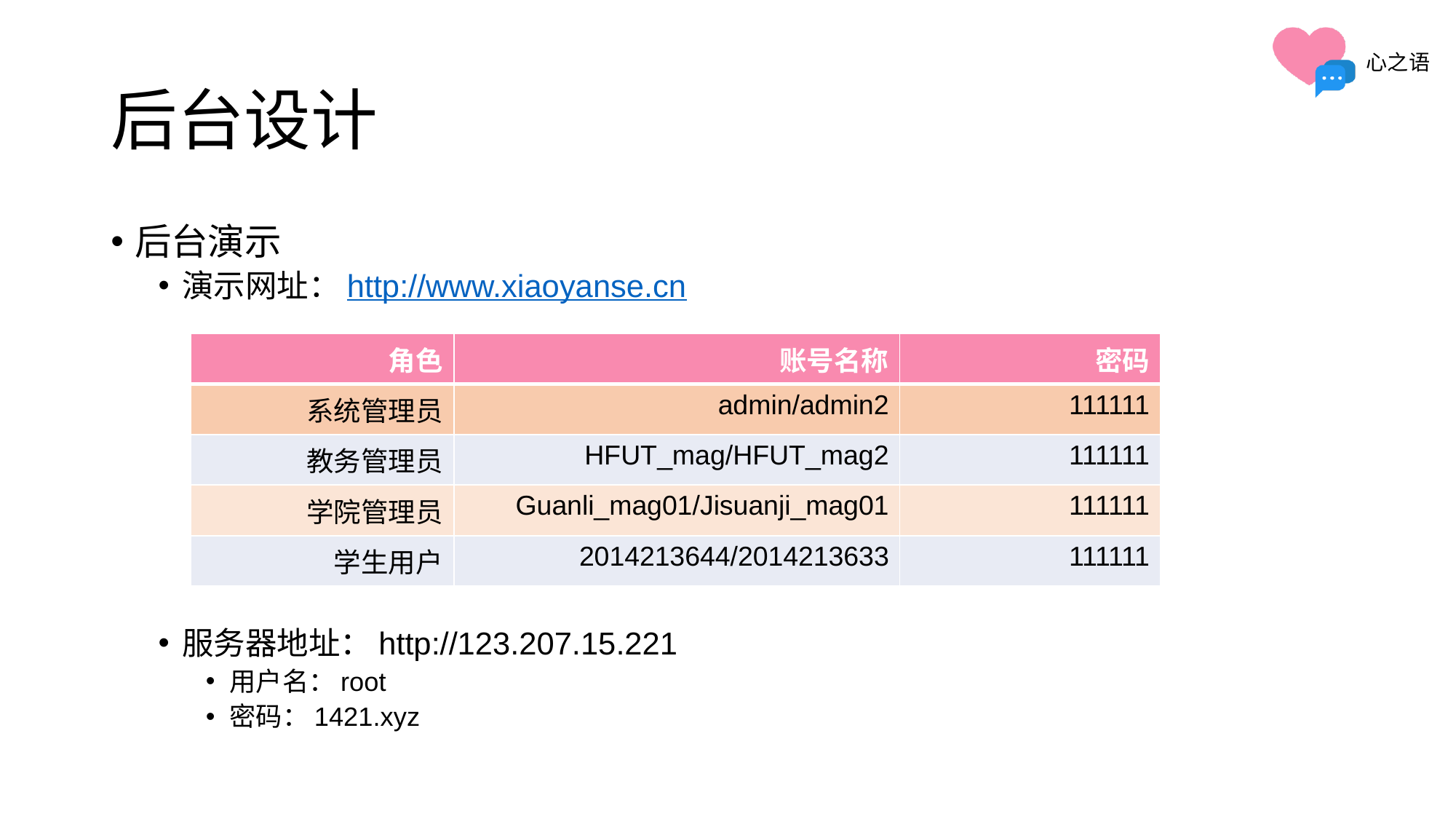

# 后台设计
后台演示
演示网址：http://www.xiaoyanse.cn

服务器地址：http://123.207.15.221
用户名：root
密码：1421.xyz
| 角色 | 账号名称 | 密码 |
| --- | --- | --- |
| 系统管理员 | admin/admin2 | 111111 |
| 教务管理员 | HFUT\_mag/HFUT\_mag2 | 111111 |
| 学院管理员 | Guanli\_mag01/Jisuanji\_mag01 | 111111 |
| 学生用户 | 2014213644/2014213633 | 111111 |